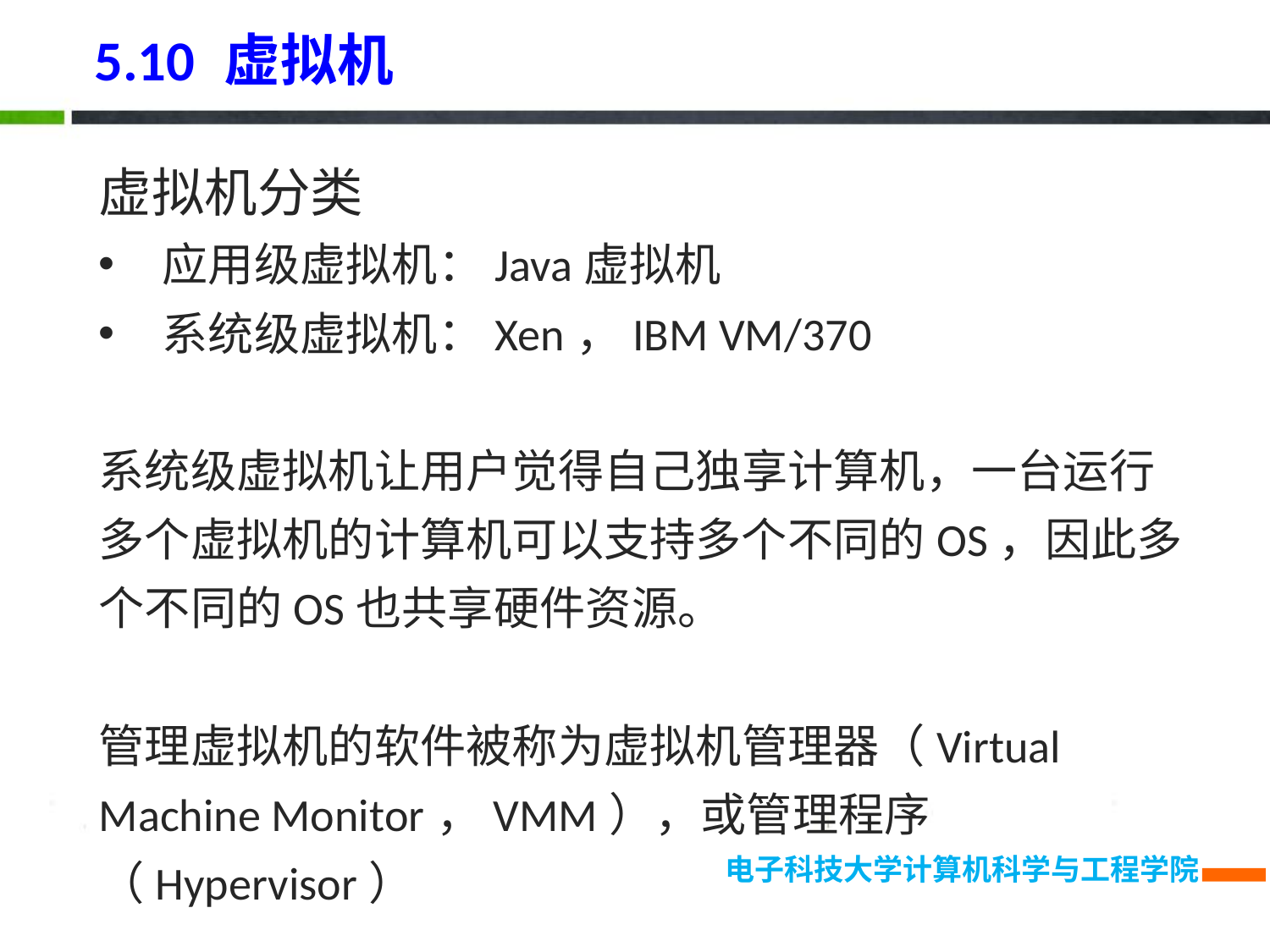

5.10 虚拟机
虚拟机分类
应用级虚拟机：Java虚拟机
系统级虚拟机：Xen，IBM VM/370

系统级虚拟机让用户觉得自己独享计算机，一台运行多个虚拟机的计算机可以支持多个不同的OS，因此多个不同的OS也共享硬件资源。

管理虚拟机的软件被称为虚拟机管理器（Virtual Machine Monitor，VMM），或管理程序（Hypervisor）
139